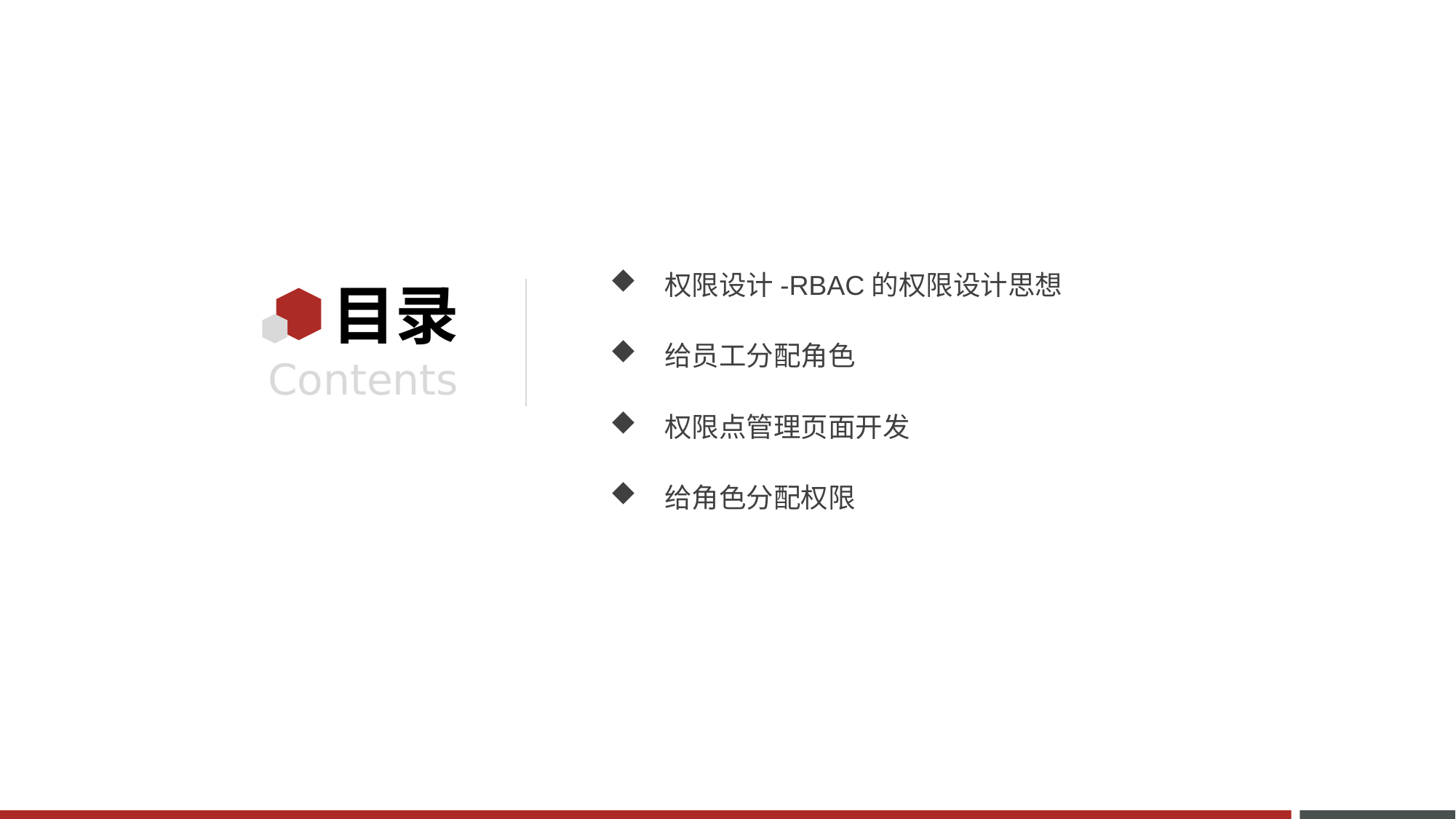

权限设计-RBAC的权限设计思想
给员工分配角色
权限点管理页面开发
给角色分配权限